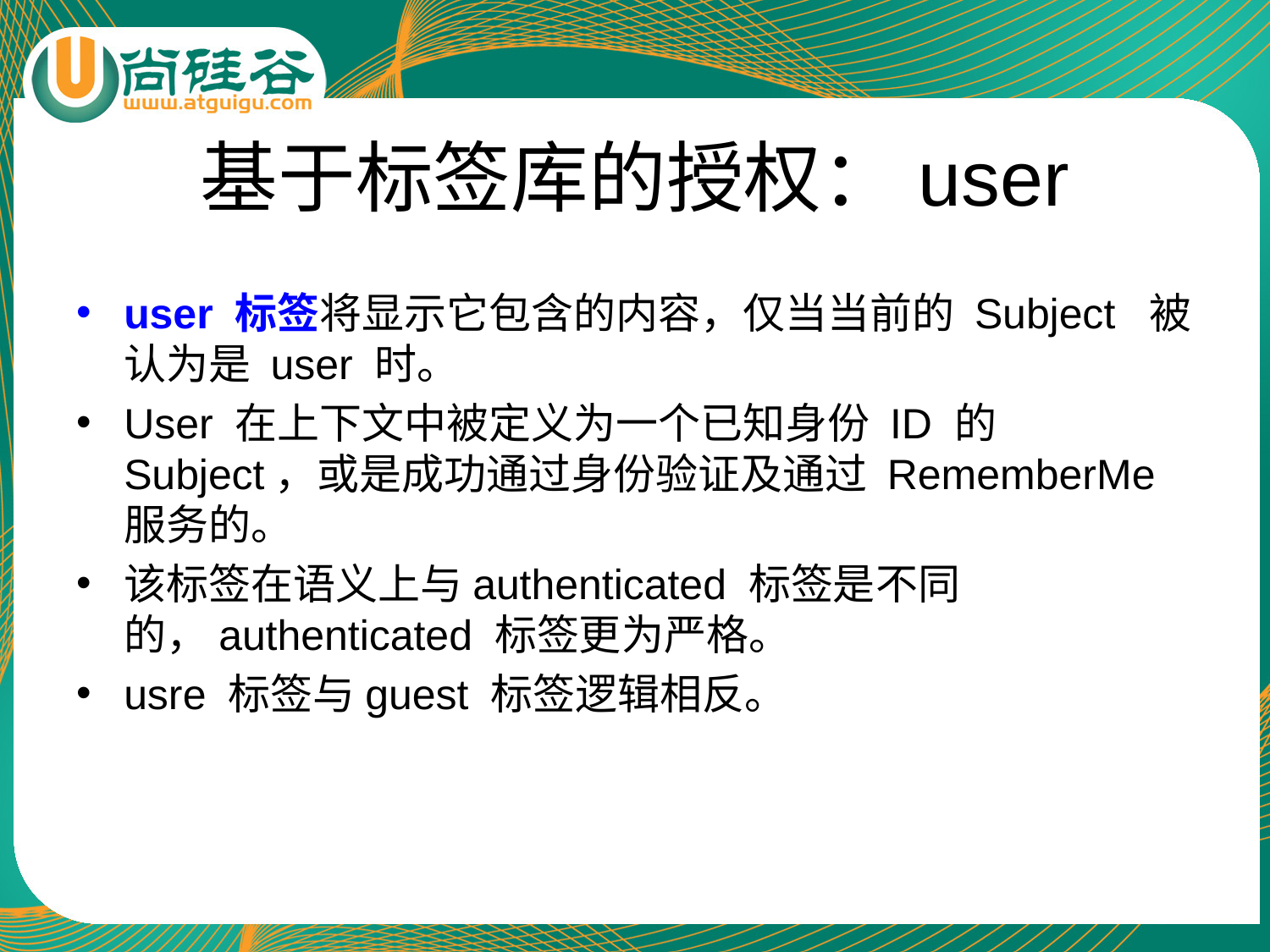

# 基于标签库的授权：user
user 标签将显示它包含的内容，仅当当前的 Subject  被认为是 user 时。
User 在上下文中被定义为一个已知身份 ID 的 Subject，或是成功通过身份验证及通过 RememberMe  服务的。
该标签在语义上与authenticated 标签是不同的，authenticated 标签更为严格。
usre 标签与guest 标签逻辑相反。